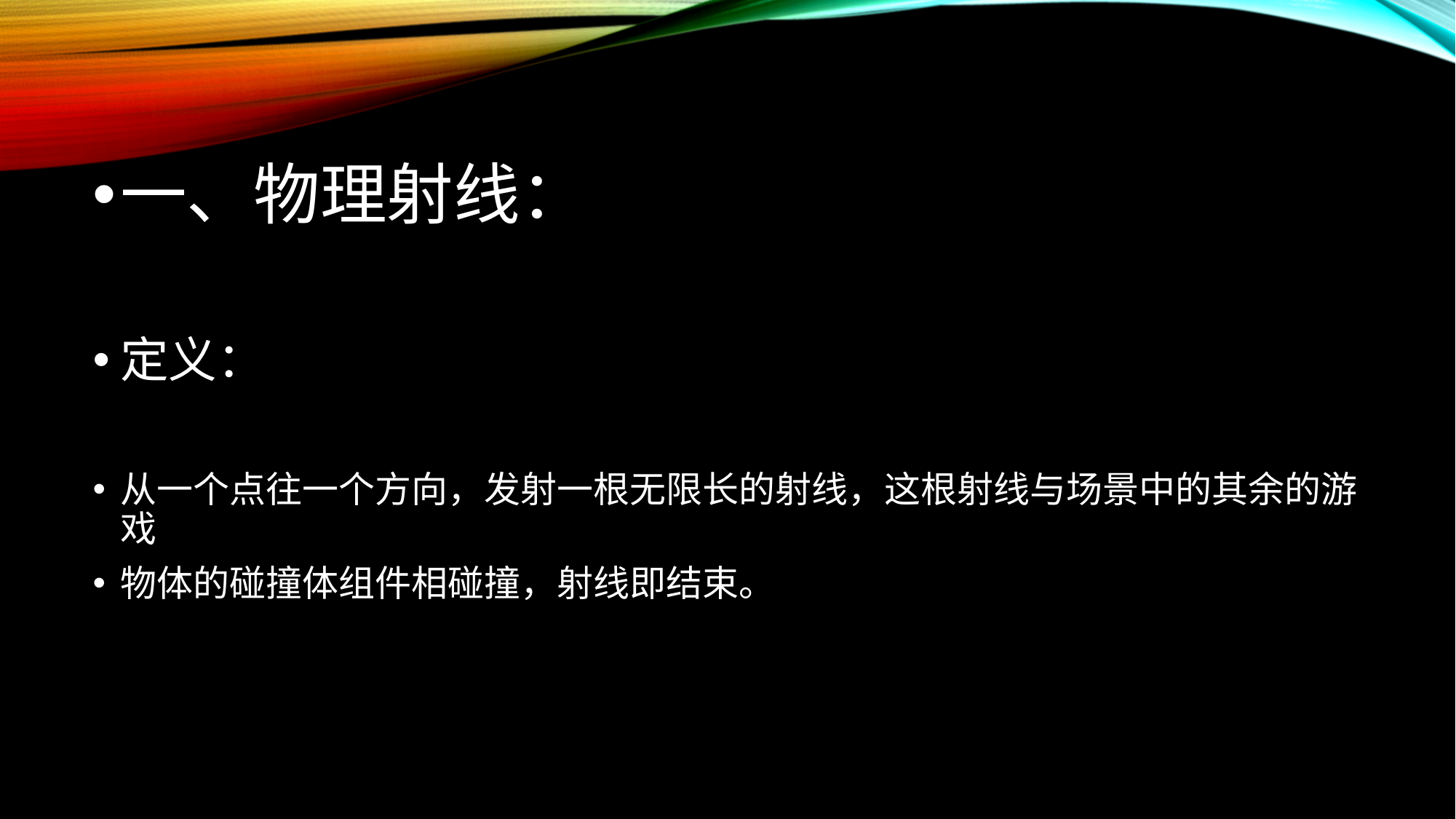

#
一、物理射线：

定义：

从一个点往一个方向，发射一根无限长的射线，这根射线与场景中的其余的游戏
物体的碰撞体组件相碰撞，射线即结束。